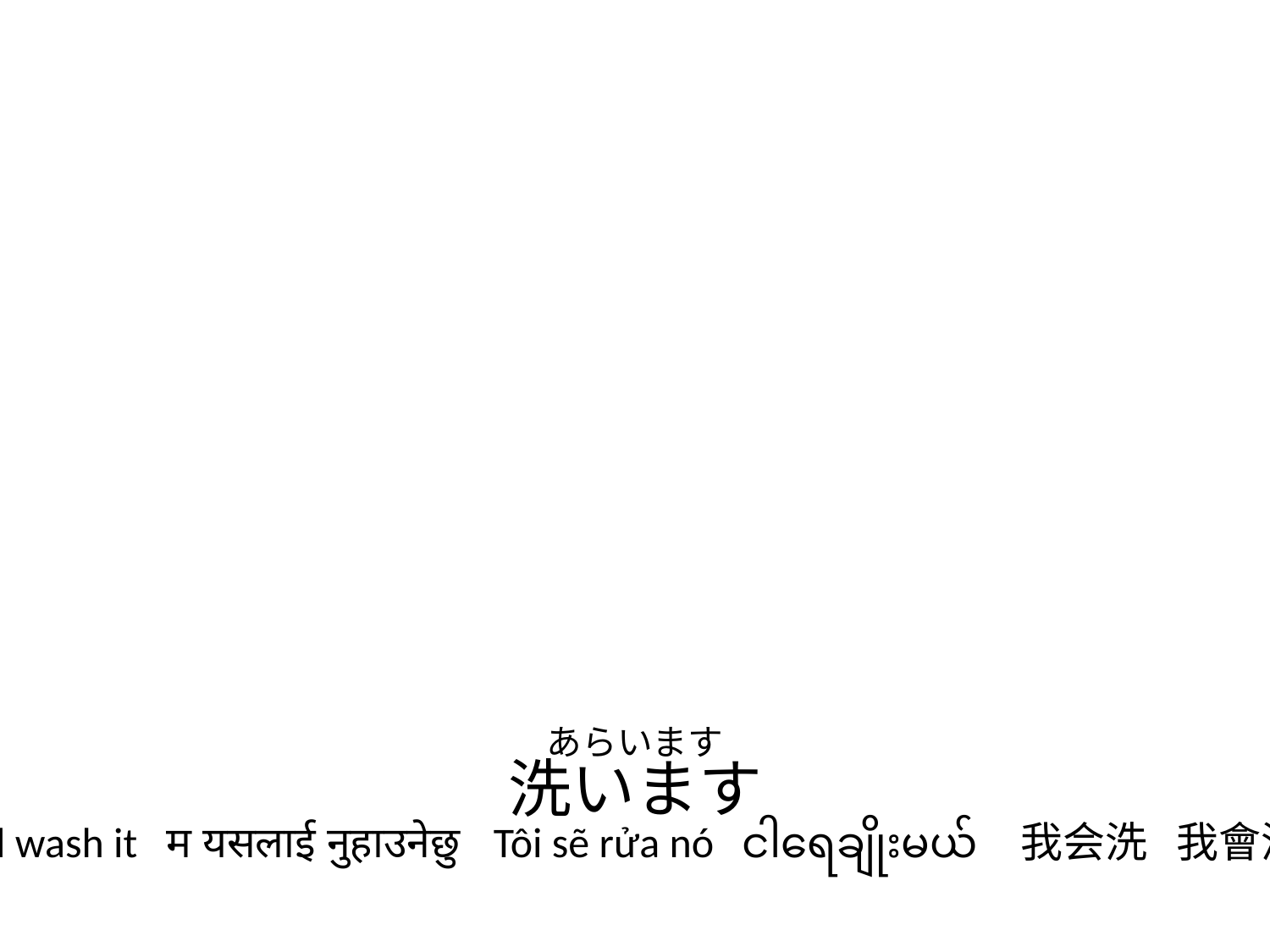

あらいます
洗います
I'll wash it   म यसलाई नुहाउनेछु   Tôi sẽ rửa nó   ငါရေချိုးမယ်   我会洗   我會洗